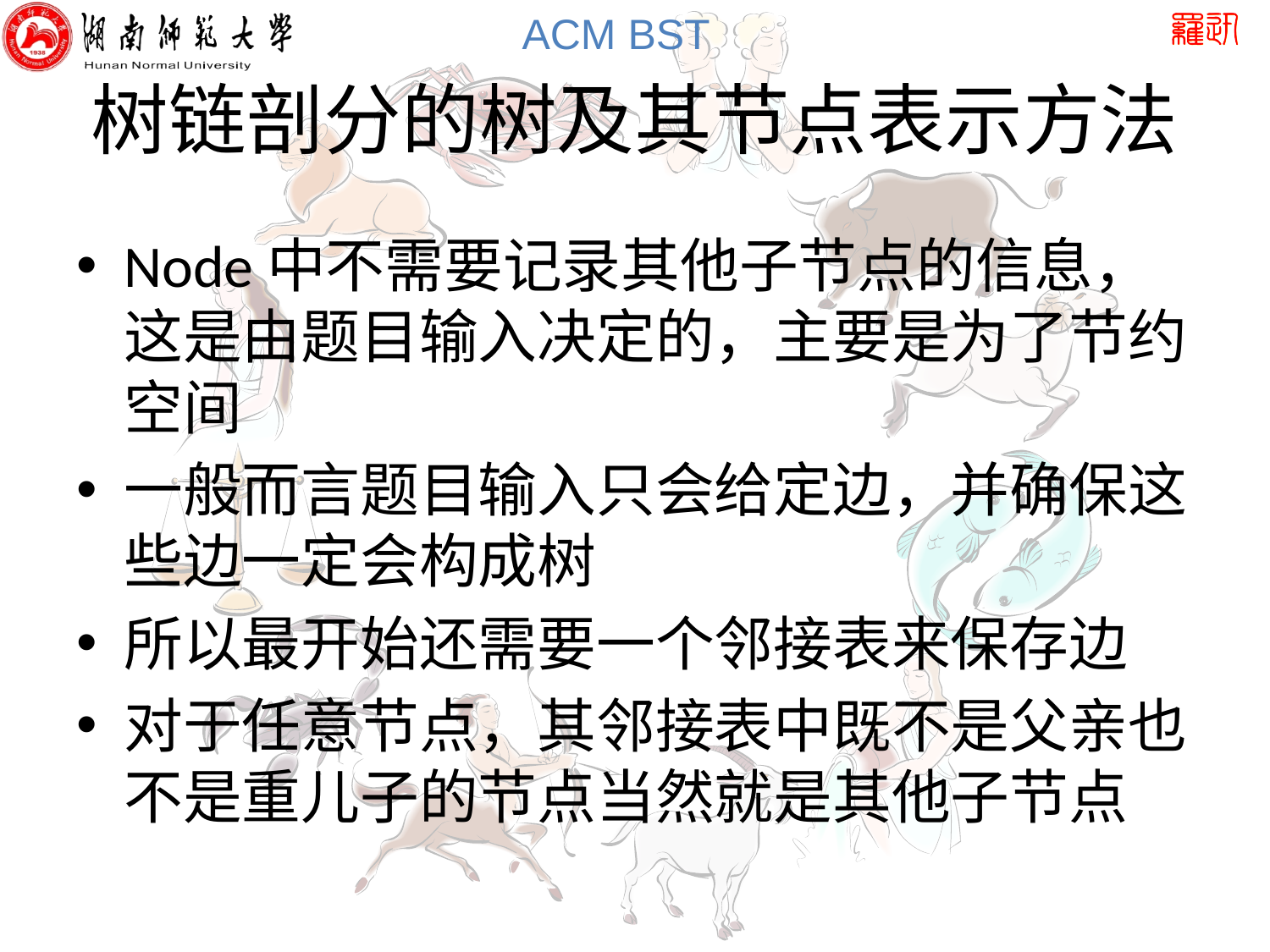

# 树链剖分的树及其节点表示方法
Node中不需要记录其他子节点的信息，这是由题目输入决定的，主要是为了节约空间
一般而言题目输入只会给定边，并确保这些边一定会构成树
所以最开始还需要一个邻接表来保存边
对于任意节点，其邻接表中既不是父亲也不是重儿子的节点当然就是其他子节点